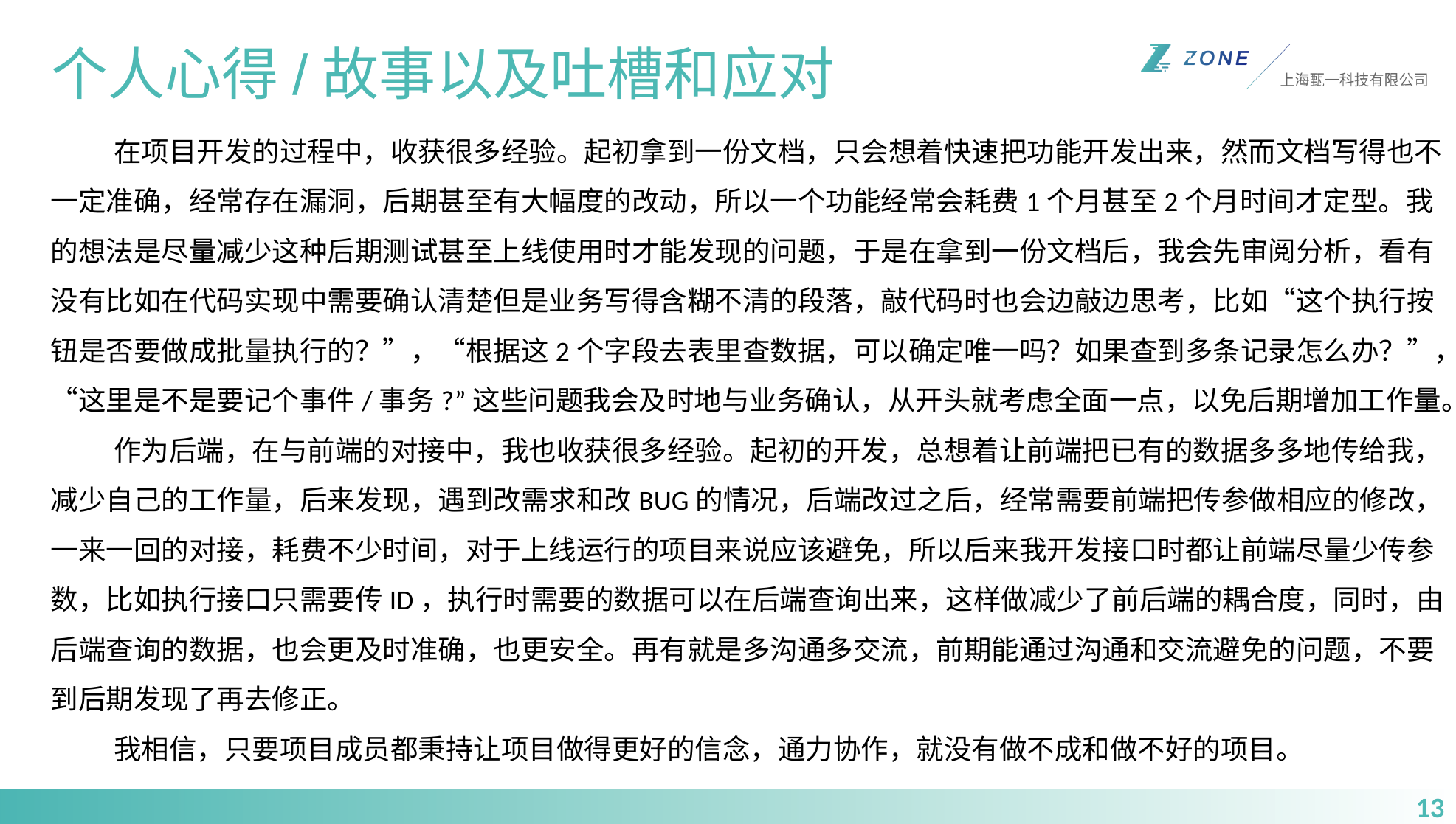

# 个人心得/故事以及吐槽和应对
         在项目开发的过程中，收获很多经验。起初拿到一份文档，只会想着快速把功能开发出来，然而文档写得也不一定准确，经常存在漏洞，后期甚至有大幅度的改动，所以一个功能经常会耗费1个月甚至2个月时间才定型。我的想法是尽量减少这种后期测试甚至上线使用时才能发现的问题，于是在拿到一份文档后，我会先审阅分析，看有没有比如在代码实现中需要确认清楚但是业务写得含糊不清的段落，敲代码时也会边敲边思考，比如“这个执行按钮是否要做成批量执行的？”，“根据这2个字段去表里查数据，可以确定唯一吗？如果查到多条记录怎么办？”，“这里是不是要记个事件/事务?”这些问题我会及时地与业务确认，从开头就考虑全面一点，以免后期增加工作量。
         作为后端，在与前端的对接中，我也收获很多经验。起初的开发，总想着让前端把已有的数据多多地传给我，减少自己的工作量，后来发现，遇到改需求和改BUG的情况，后端改过之后，经常需要前端把传参做相应的修改，一来一回的对接，耗费不少时间，对于上线运行的项目来说应该避免，所以后来我开发接口时都让前端尽量少传参数，比如执行接口只需要传ID，执行时需要的数据可以在后端查询出来，这样做减少了前后端的耦合度，同时，由后端查询的数据，也会更及时准确，也更安全。再有就是多沟通多交流，前期能通过沟通和交流避免的问题，不要到后期发现了再去修正。
         我相信，只要项目成员都秉持让项目做得更好的信念，通力协作，就没有做不成和做不好的项目。
13